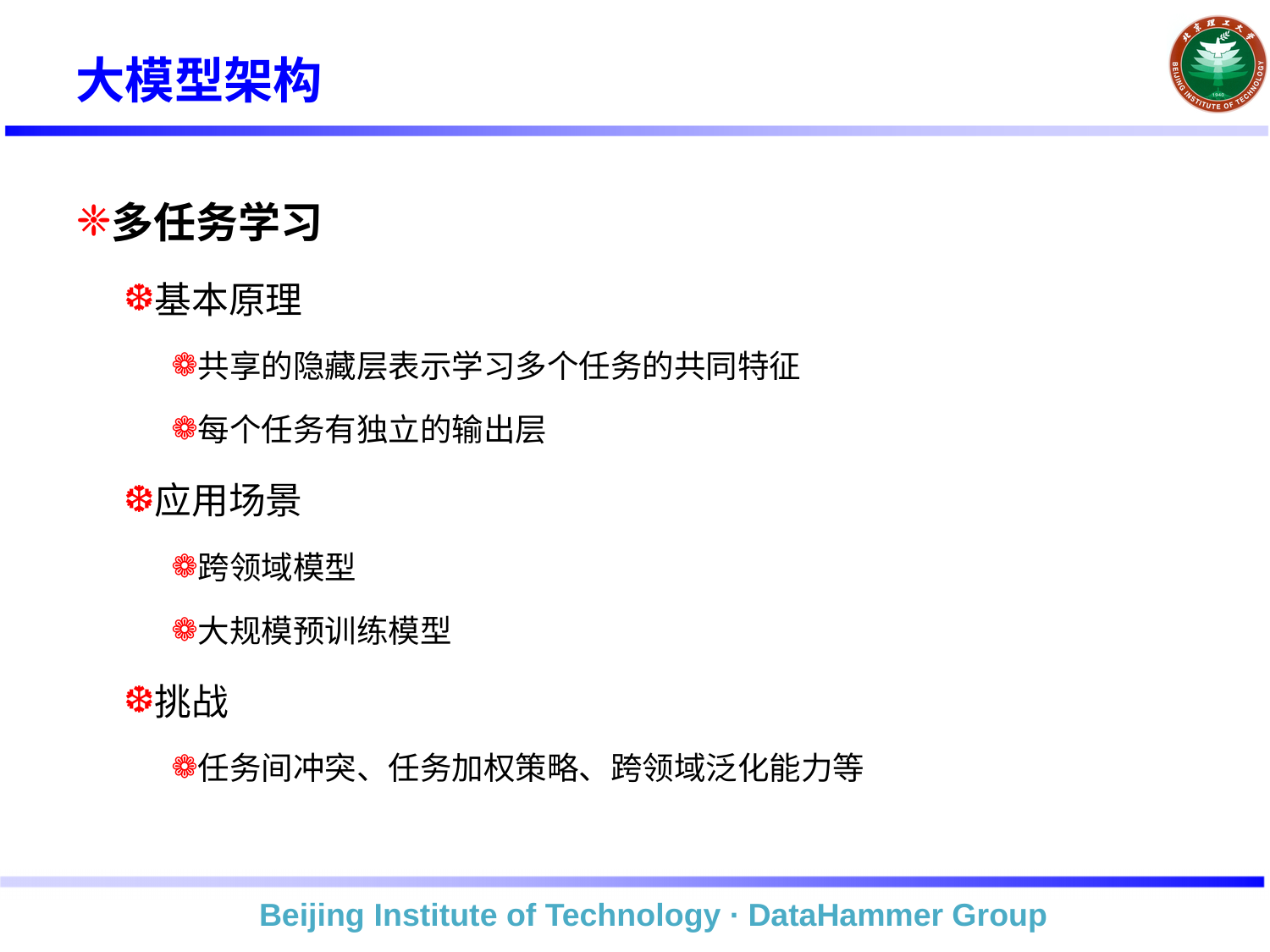

# 大模型架构
多任务学习
基本原理
共享的隐藏层表示学习多个任务的共同特征
每个任务有独立的输出层
应用场景
跨领域模型
大规模预训练模型
挑战
任务间冲突、任务加权策略、跨领域泛化能力等